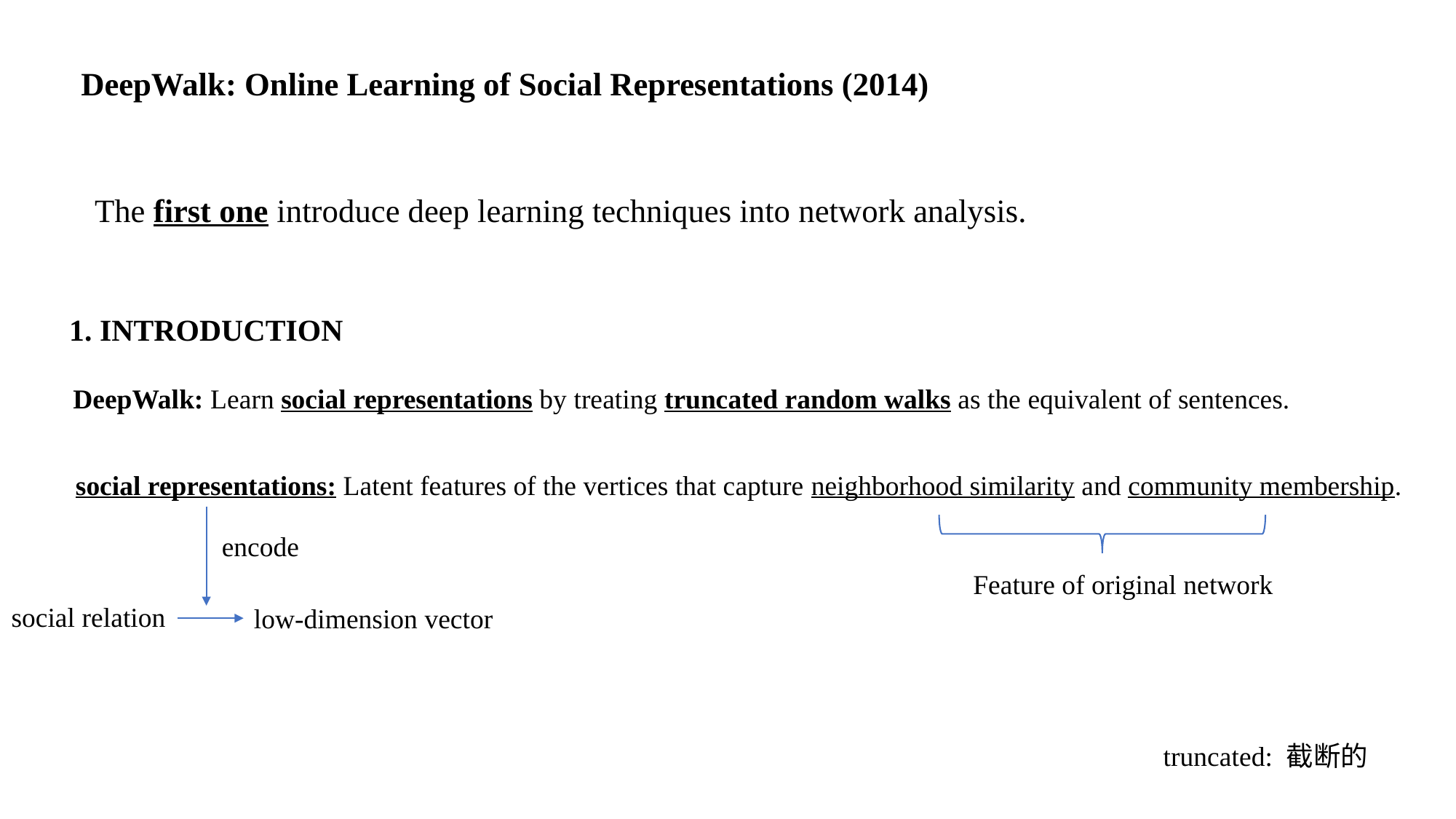

# DeepWalk: Online Learning of Social Representations (2014)
The first one introduce deep learning techniques into network analysis.
1. INTRODUCTION

DeepWalk: Learn social representations by treating truncated random walks as the equivalent of sentences.
social representations: Latent features of the vertices that capture neighborhood similarity and community membership.
encode
Feature of original network
social relation
low-dimension vector
truncated: 截断的